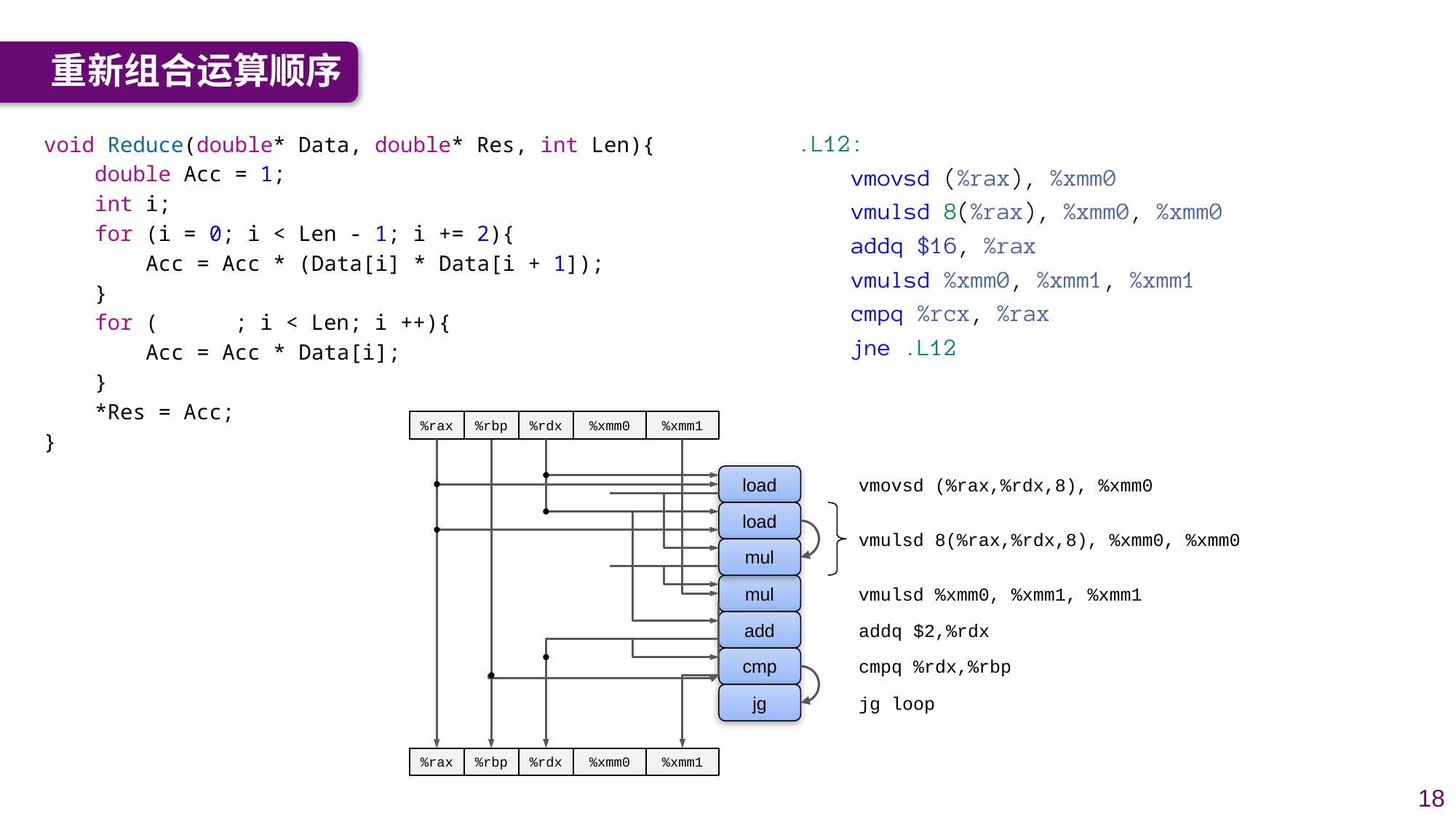

重新组合运算顺序

.L12:
    vmovsd (%rax), %xmm0
    vmulsd 8(%rax), %xmm0, %xmm0
    addq $16, %rax
    vmulsd %xmm0, %xmm1, %xmm1
    cmpq %rcx, %rax
    jne .L12
void Reduce(double* Data, double* Res, int Len){
    double Acc = 1;
    int i;
    for (i = 0; i < Len - 1; i += 2){
        Acc = Acc * (Data[i] * Data[i + 1]);
    }
    for (      ; i < Len; i ++){
        Acc = Acc * Data[i];
    }
    *Res = Acc;
}

%rax
%rbp
%rdx
%xmm0
%xmm1

load
vmovsd (%rax,%rdx,8), %xmm0

load

vmulsd 8(%rax,%rdx,8), %xmm0, %xmm0
mul
mul
vmulsd %xmm0, %xmm1, %xmm1
add
addq $2,%rdx

cmp
cmpq %rdx,%rbp

jg
jg loop
%rax
%rbp
%rdx
%xmm0
%xmm1
18